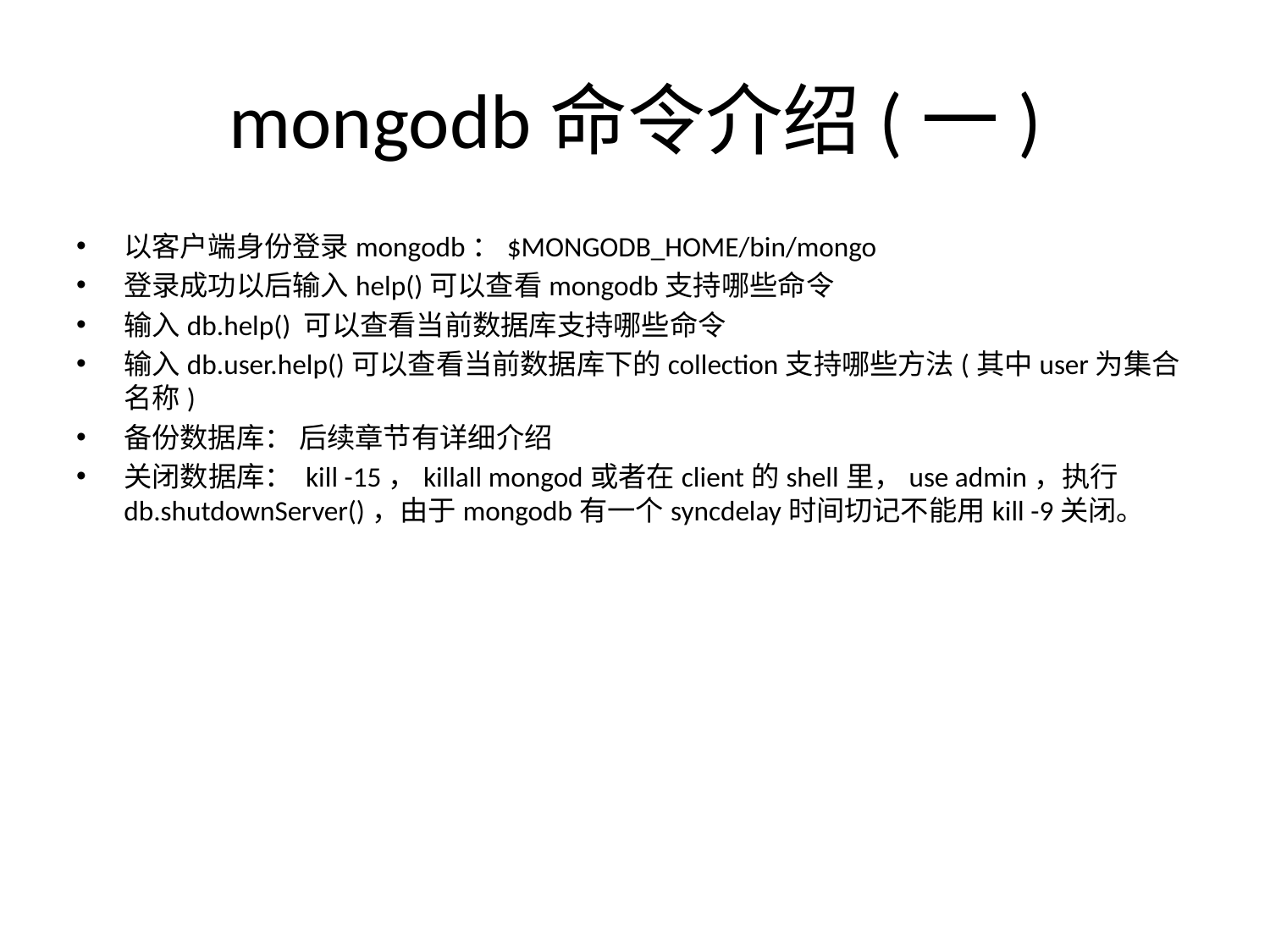

# mongodb命令介绍(一)
以客户端身份登录mongodb：$MONGODB_HOME/bin/mongo
登录成功以后输入help()可以查看mongodb支持哪些命令
输入db.help() 可以查看当前数据库支持哪些命令
输入db.user.help()可以查看当前数据库下的collection支持哪些方法(其中user为集合名称)
备份数据库： 后续章节有详细介绍
关闭数据库： kill -15，killall mongod或者在client的shell里，use admin，执行db.shutdownServer()，由于mongodb有一个syncdelay时间切记不能用kill -9关闭。